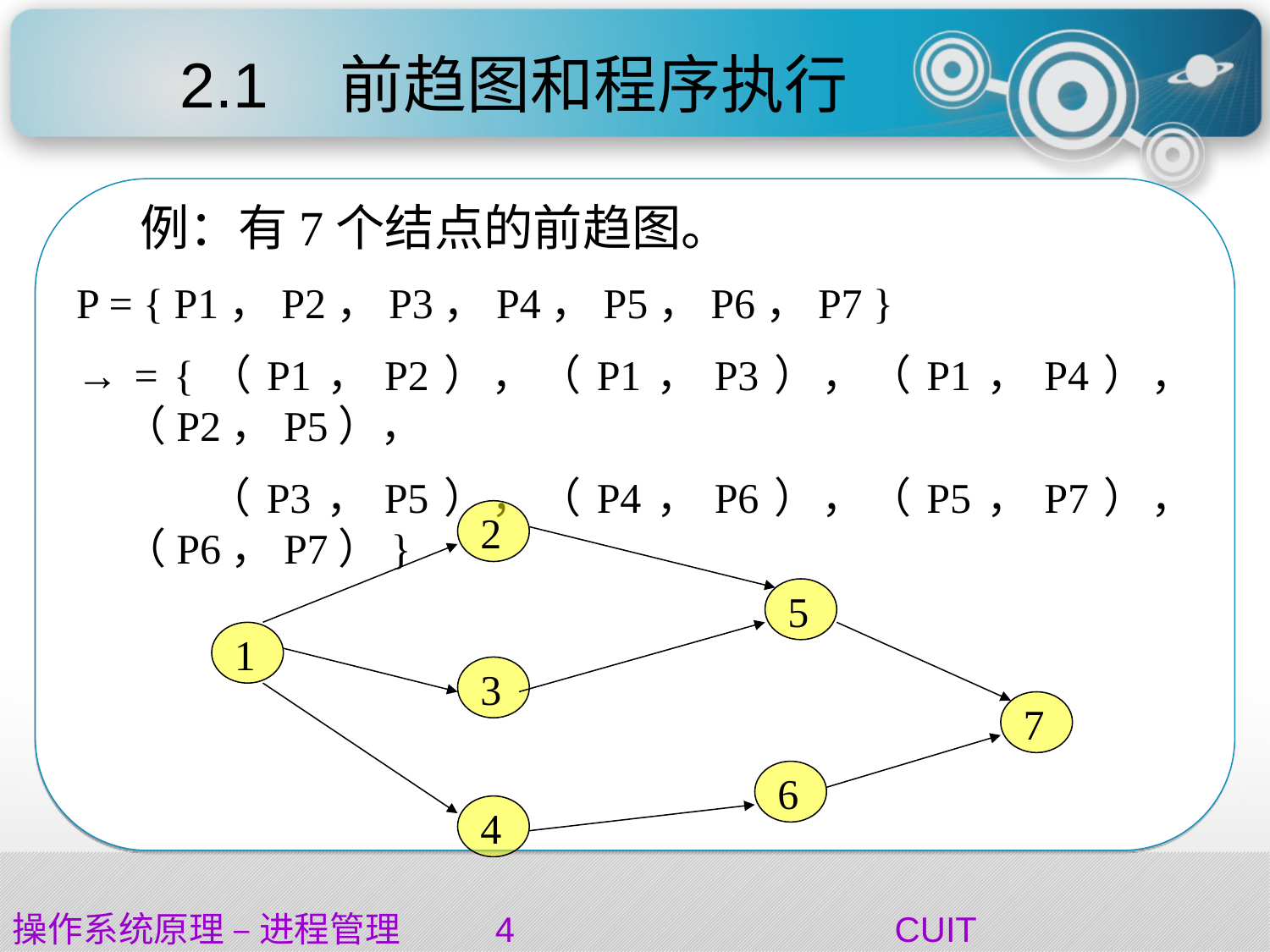

# 2.1	 前趋图和程序执行
例：有7个结点的前趋图。
P = { P1，P2，P3，P4，P5，P6，P7 }
→ = {（P1，P2），（P1，P3），（P1，P4）， （P2，P5），
        （P3，P5），（P4，P6），（P5，P7），（P6，P7）}

2

5

1

3

7

6

4